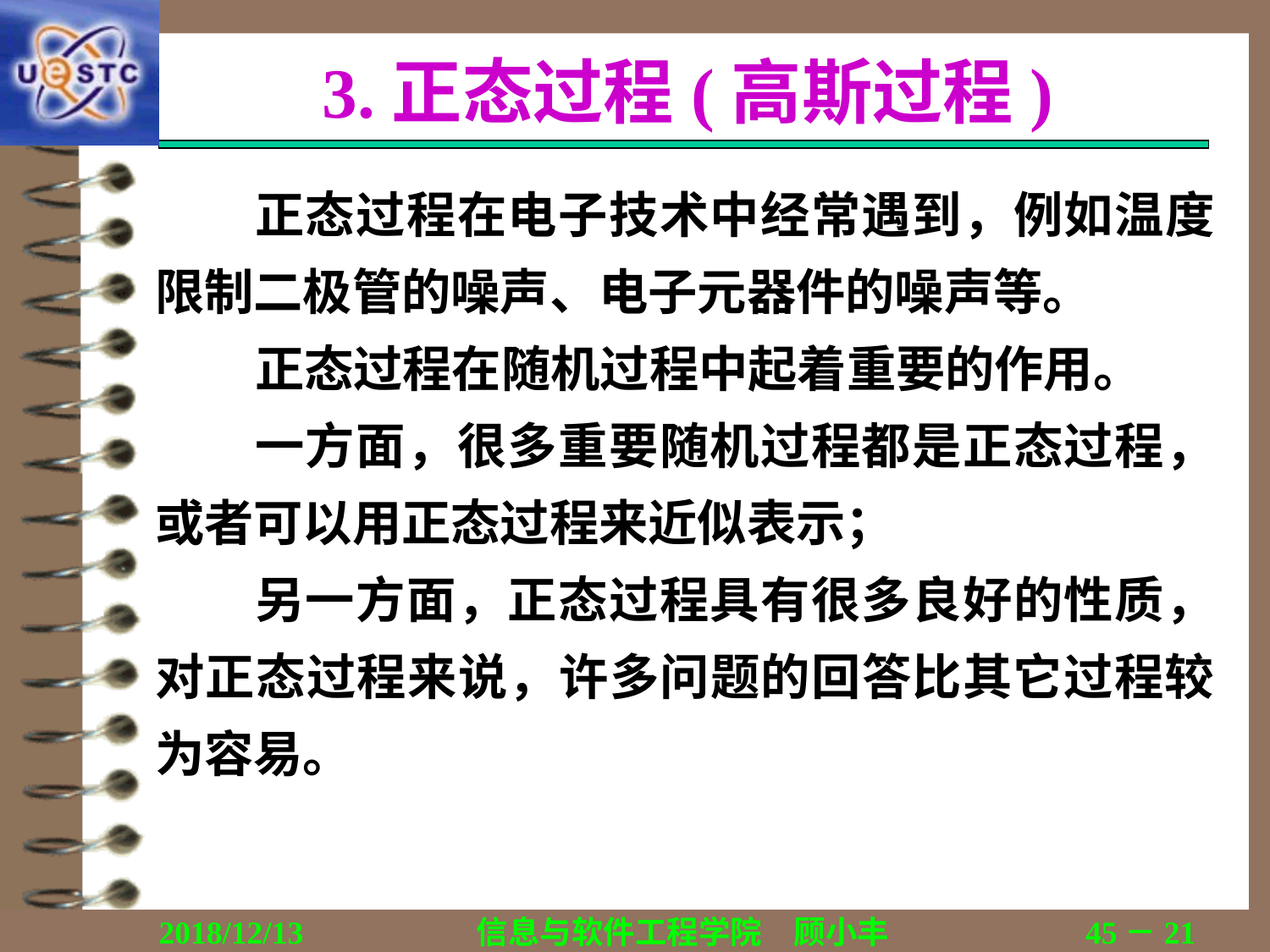

# 3.正态过程(高斯过程)
正态过程在电子技术中经常遇到，例如温度限制二极管的噪声、电子元器件的噪声等。
正态过程在随机过程中起着重要的作用。
一方面，很多重要随机过程都是正态过程，或者可以用正态过程来近似表示；
另一方面，正态过程具有很多良好的性质，对正态过程来说，许多问题的回答比其它过程较为容易。
2018/12/13
信息与软件工程学院　顾小丰
45－21